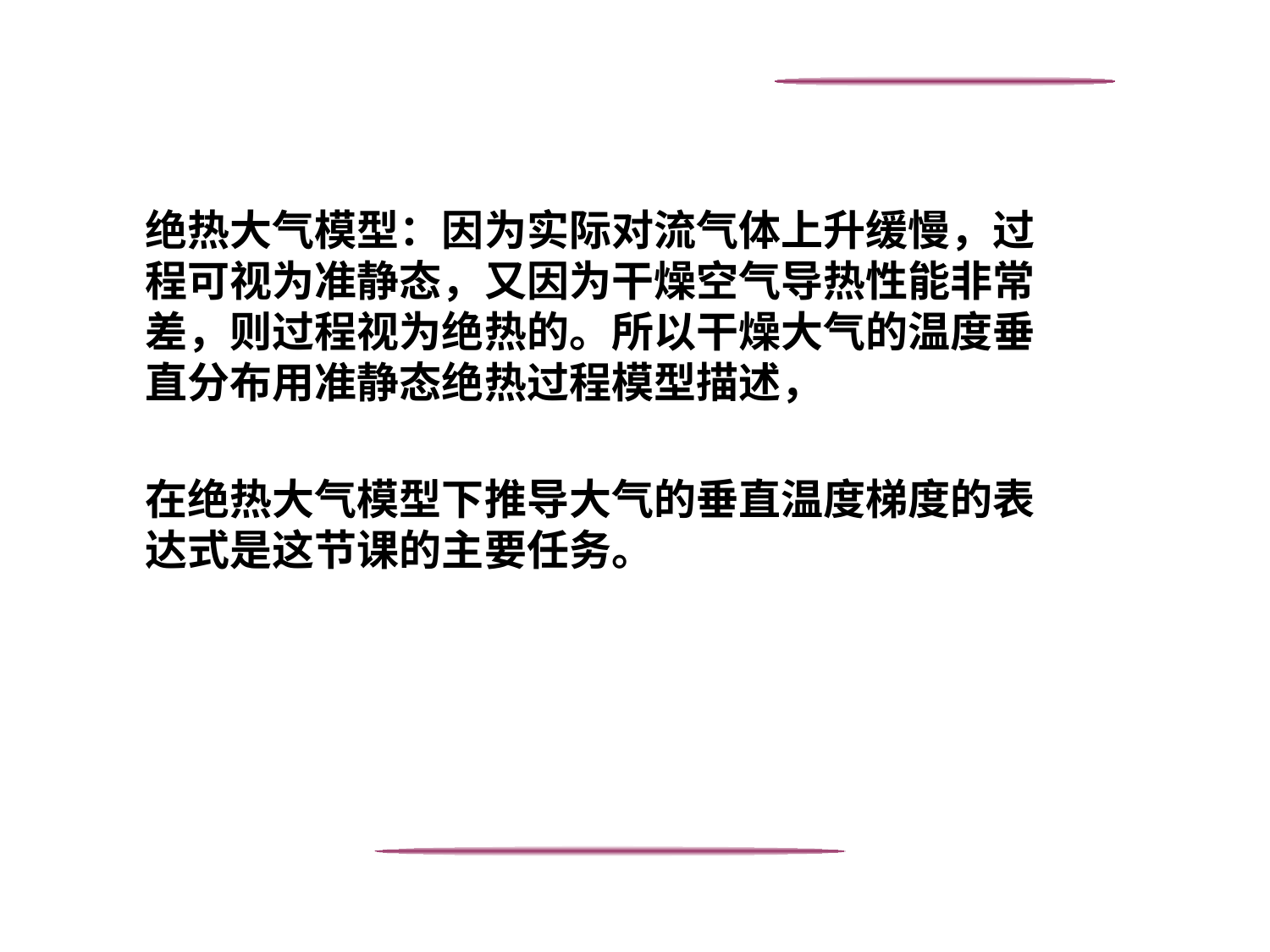

绝热大气模型：因为实际对流气体上升缓慢，过程可视为准静态，又因为干燥空气导热性能非常差，则过程视为绝热的。所以干燥大气的温度垂直分布用准静态绝热过程模型描述，

在绝热大气模型下推导大气的垂直温度梯度的表达式是这节课的主要任务。